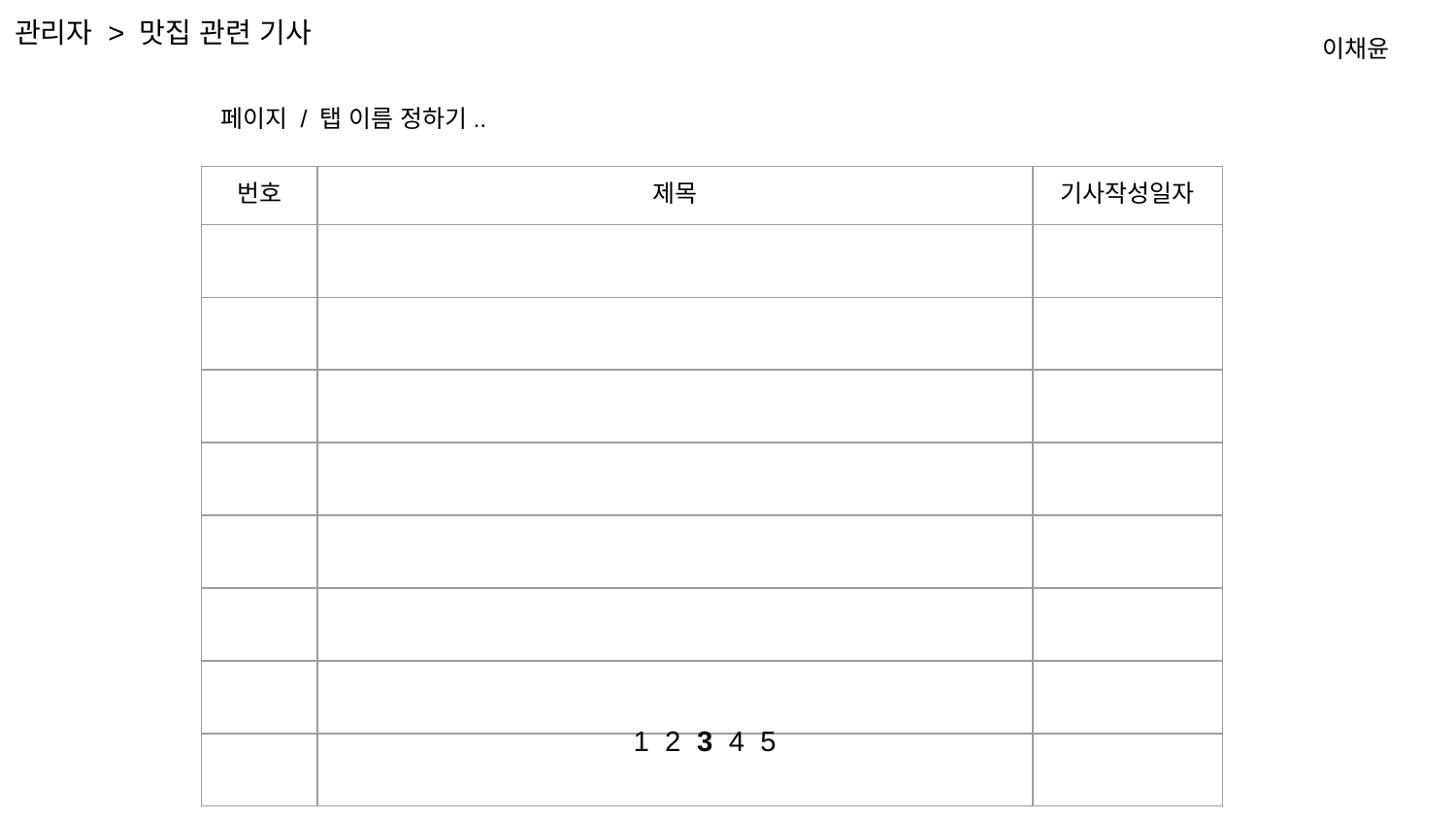

관리자 > 맛집 관련 기사
이채윤
페이지 / 탭 이름 정하기..
| 번호 | 제목 | 기사작성일자 |
| --- | --- | --- |
|  |  |  |
|  |  |  |
|  |  |  |
|  |  |  |
|  |  |  |
|  |  |  |
|  |  |  |
|  |  |  |
1  2  3  4  5